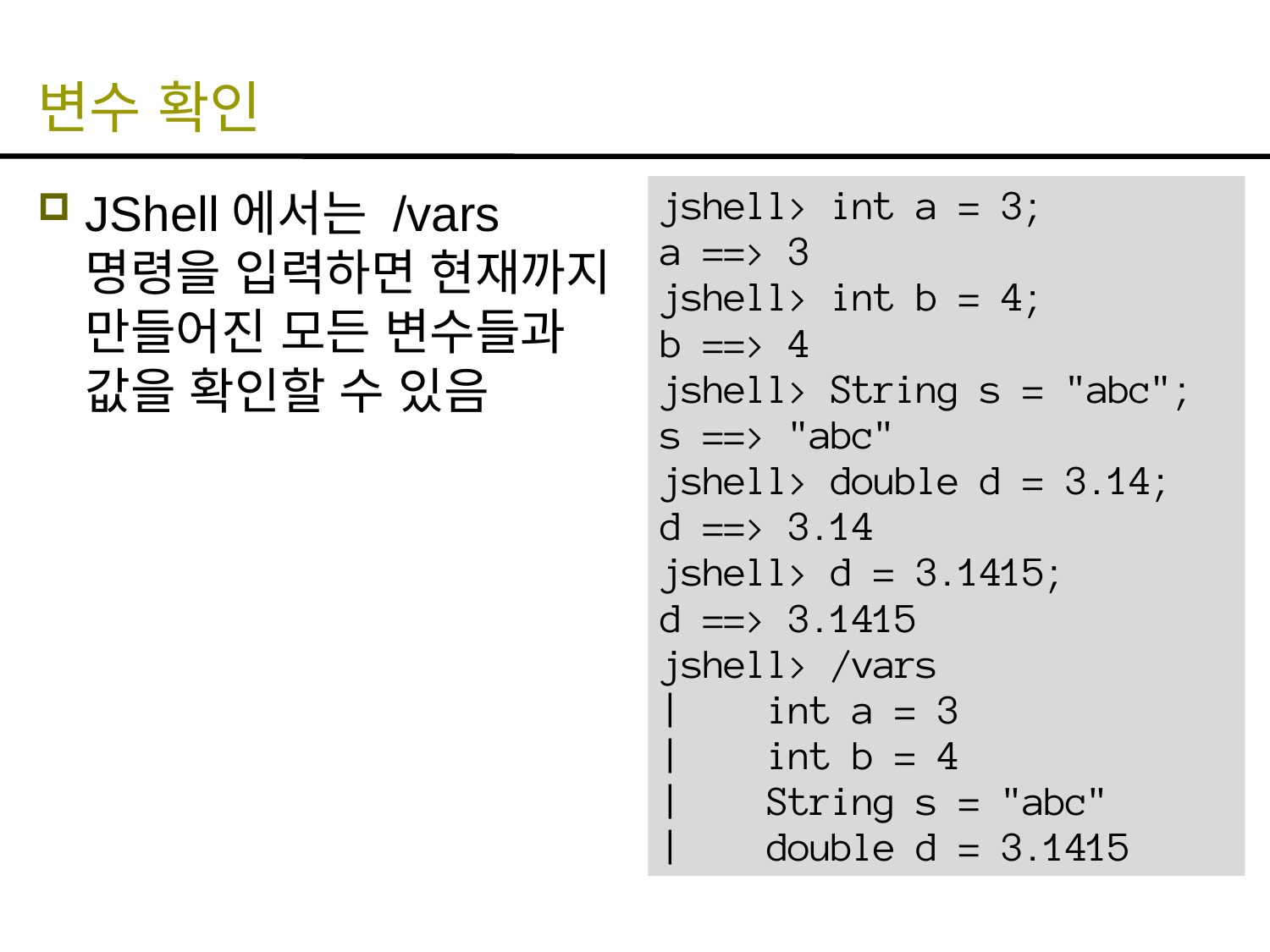

# 변수 확인
JShell에서는 /vars 명령을 입력하면 현재까지 만들어진 모든 변수들과 값을 확인할 수 있음
jshell> int a = 3;
a ==> 3
jshell> int b = 4;
b ==> 4
jshell> String s = "abc";
s ==> "abc"
jshell> double d = 3.14;
d ==> 3.14
jshell> d = 3.1415;
d ==> 3.1415
jshell> /vars
|    int a = 3
|    int b = 4
|    String s = "abc"
|    double d = 3.1415